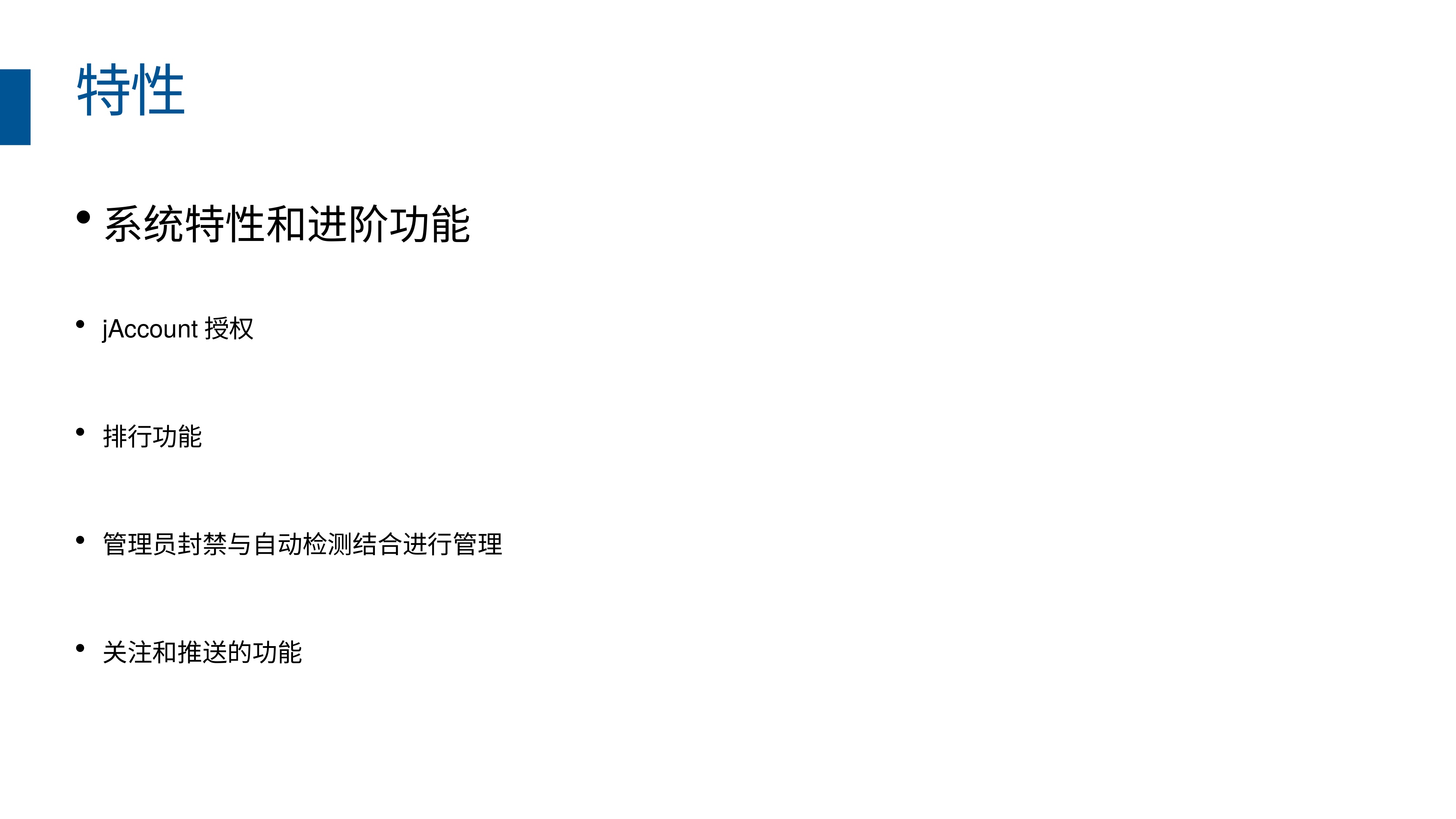

# 特性
系统特性和进阶功能

jAccount授权

排行功能

管理员封禁与自动检测结合进行管理

关注和推送的功能